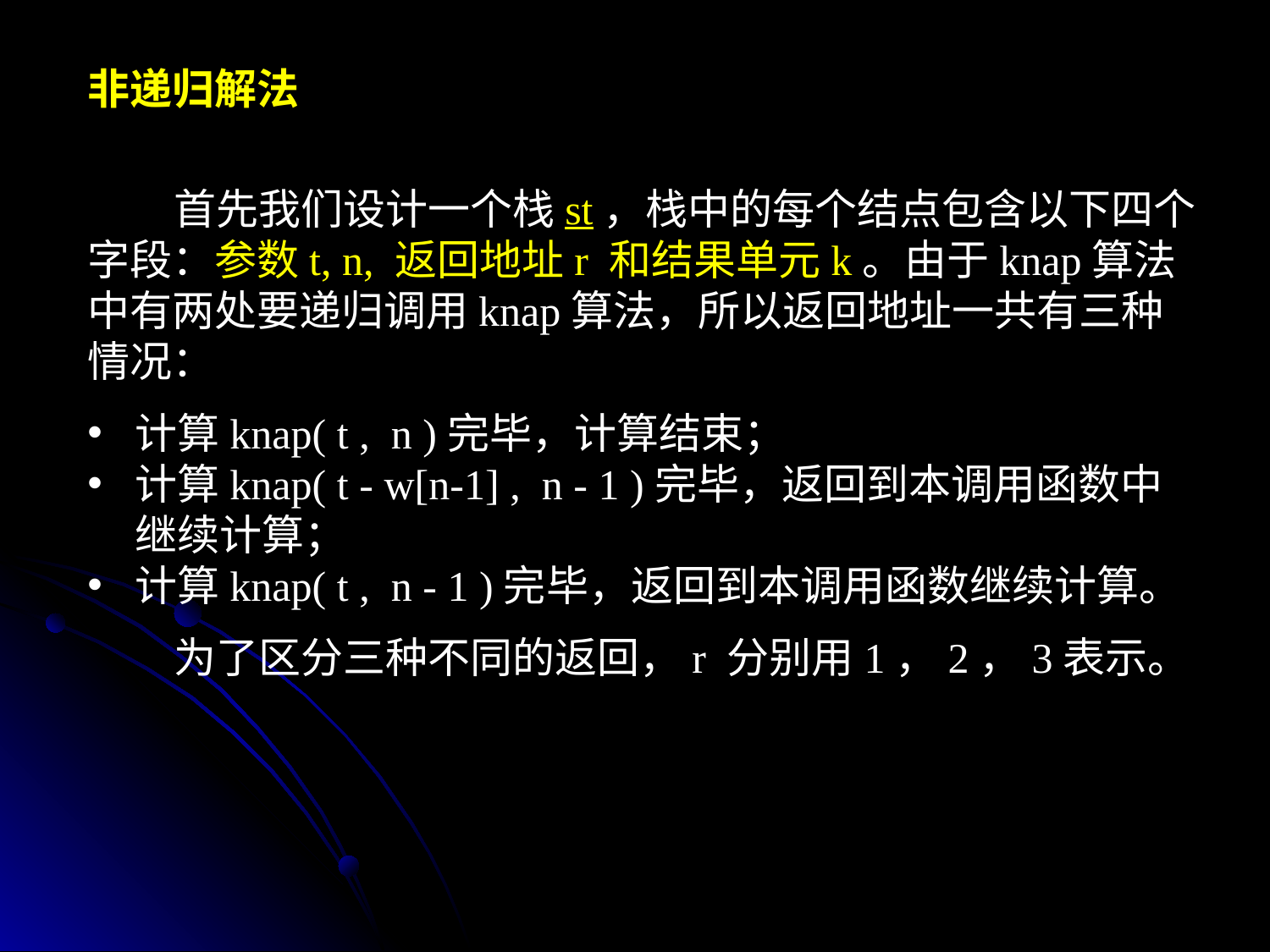

非递归解法
首先我们设计一个栈st，栈中的每个结点包含以下四个字段：参数t, n, 返回地址r 和结果单元k。由于knap算法中有两处要递归调用knap算法，所以返回地址一共有三种情况：
计算knap( t ,  n )完毕，计算结束；
计算knap( t - w[n-1] ,  n - 1 )完毕，返回到本调用函数中继续计算；
计算knap( t ,  n - 1 )完毕，返回到本调用函数继续计算。
为了区分三种不同的返回，r 分别用1，2，3表示。